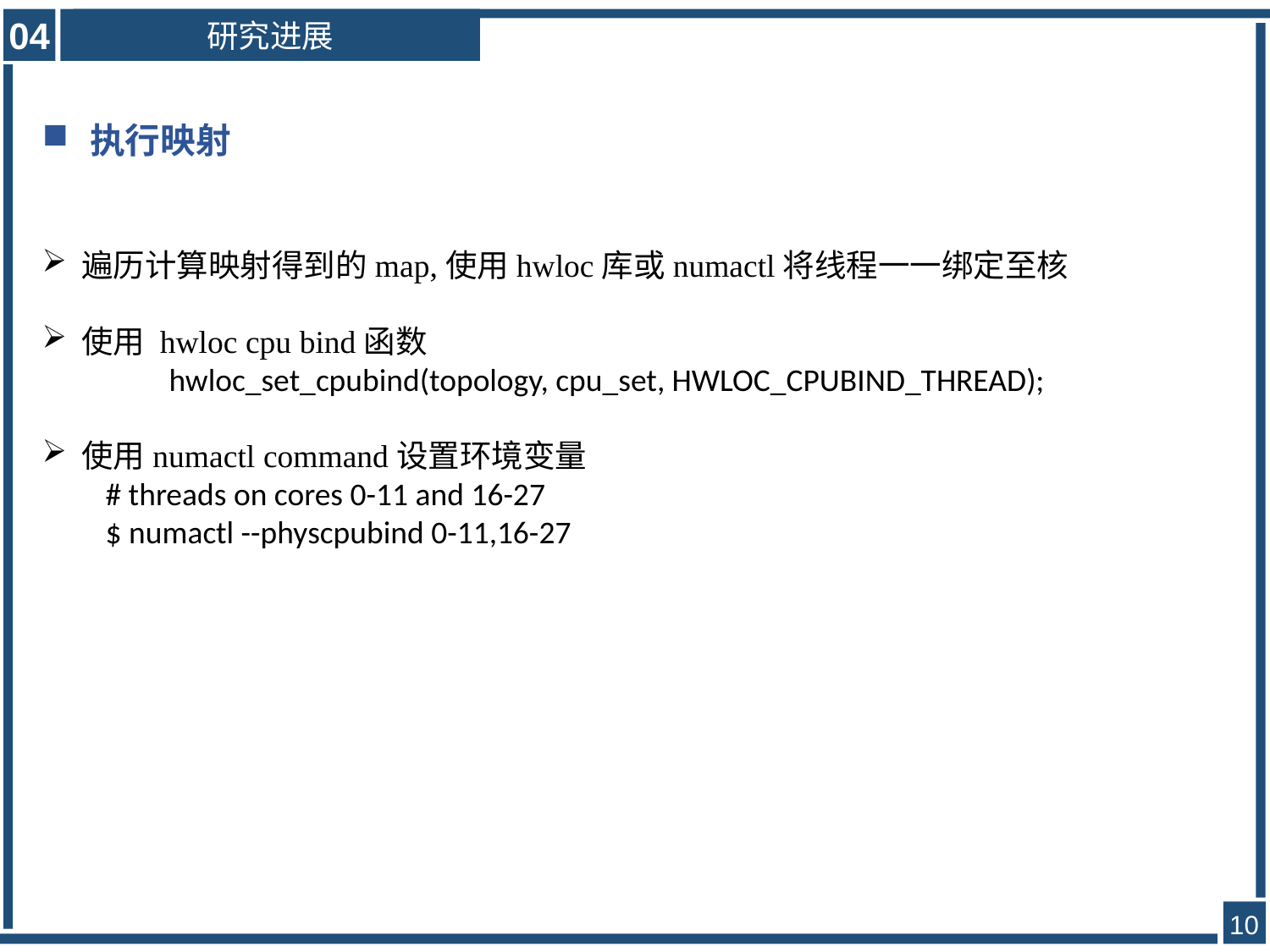

04
研究进展

执行映射
遍历计算映射得到的map,使用hwloc库或numactl将线程一一绑定至核

使用 hwloc cpu bind函数
	hwloc_set_cpubind(topology, cpu_set, HWLOC_CPUBIND_THREAD);

使用numactl command设置环境变量
# threads on cores 0-11 and 16-27 $ numactl --physcpubind 0-11,16-27

10